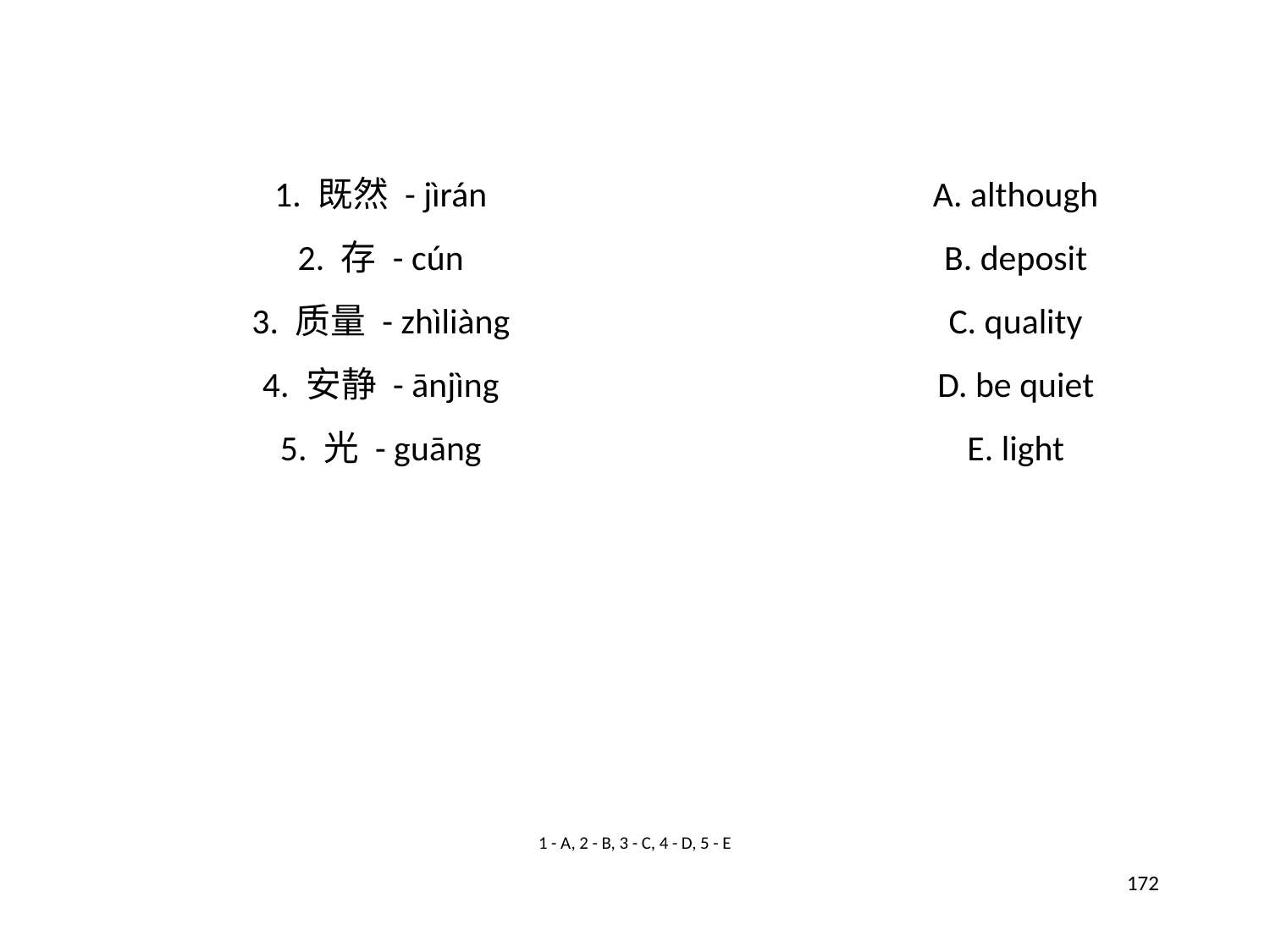

1. 既然 - jìrán

A. although

2. 存 - cún

B. deposit

3. 质量 - zhìliàng

C. quality

4. 安静 - ānjìng

D. be quiet

5. 光 - guāng

E. light
1 - A, 2 - B, 3 - C, 4 - D, 5 - E

172